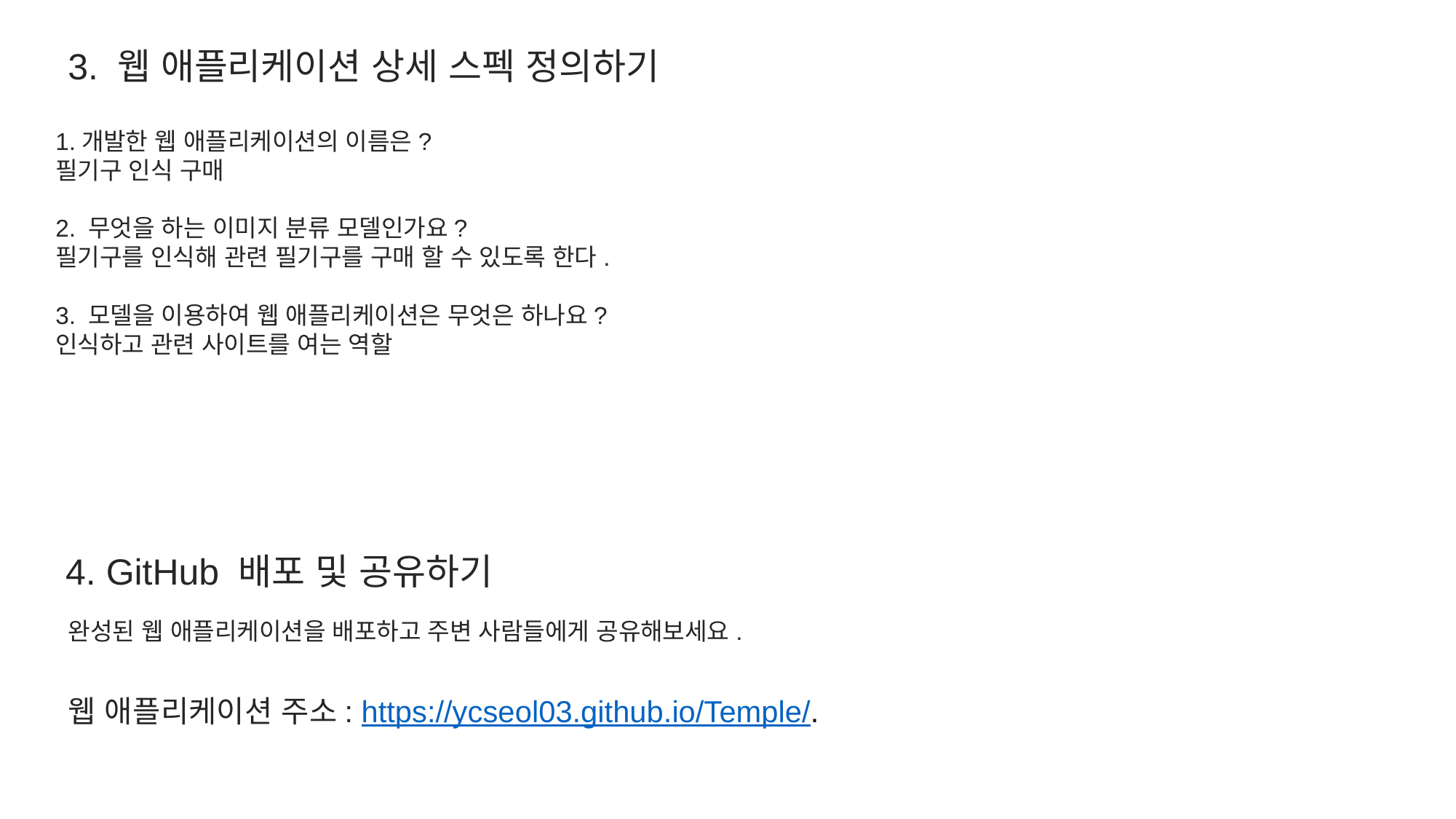

3. 웹 애플리케이션 상세 스펙 정의하기
1.개발한 웹 애플리케이션의 이름은?
필기구 인식 구매
2. 무엇을 하는 이미지 분류 모델인가요?
필기구를 인식해 관련 필기구를 구매 할 수 있도록 한다.
3. 모델을 이용하여 웹 애플리케이션은 무엇은 하나요?
인식하고 관련 사이트를 여는 역할
4. GitHub 배포 및 공유하기
완성된 웹 애플리케이션을 배포하고 주변 사람들에게 공유해보세요.
웹 애플리케이션 주소: https://ycseol03.github.io/Temple/.